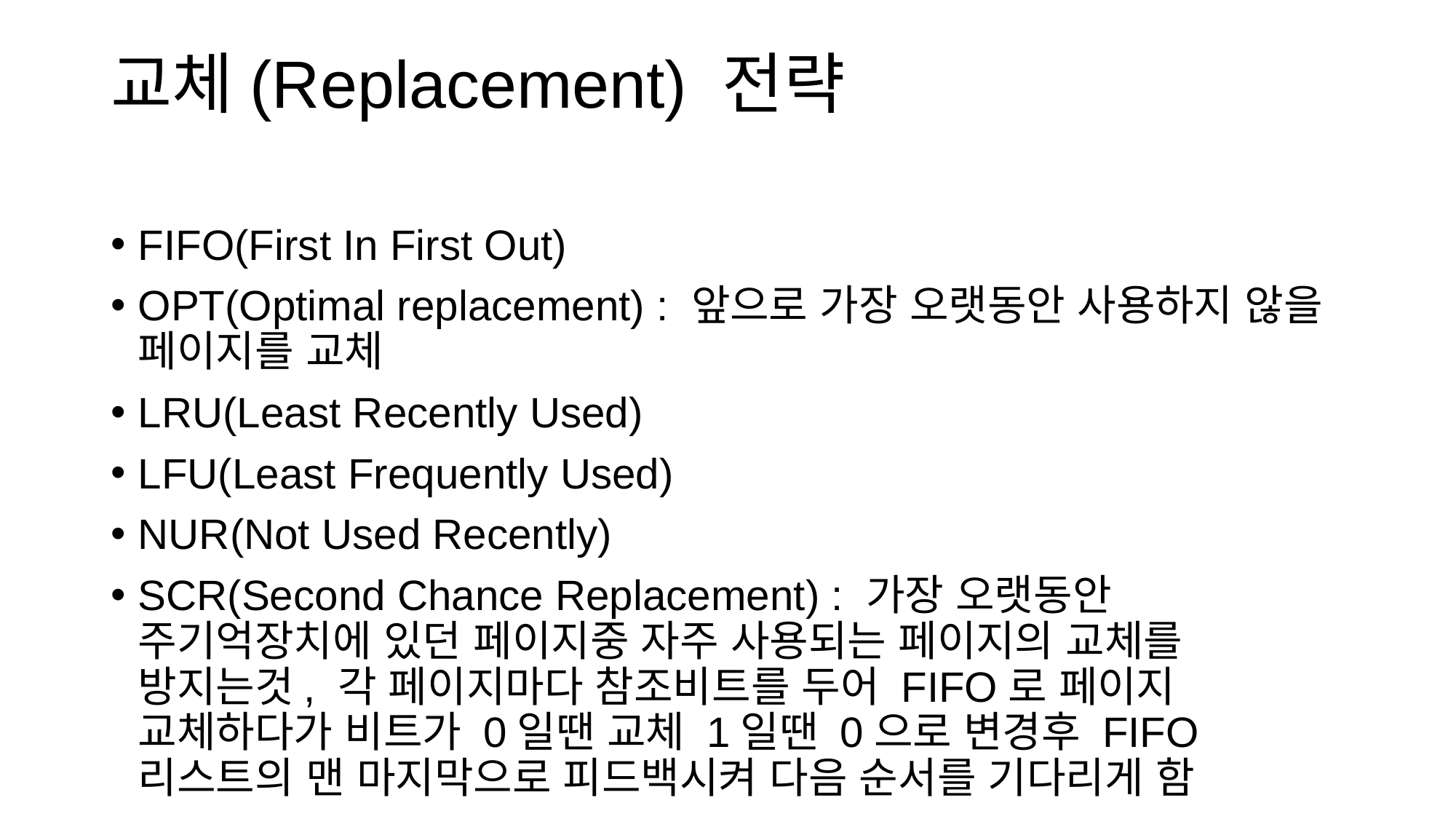

# 교체(Replacement) 전략

FIFO(First In First Out)
OPT(Optimal replacement) : 앞으로 가장 오랫동안 사용하지 않을 페이지를 교체
LRU(Least Recently Used)
LFU(Least Frequently Used)
NUR(Not Used Recently)
SCR(Second Chance Replacement) : 가장 오랫동안 주기억장치에 있던 페이지중 자주 사용되는 페이지의 교체를 방지는것, 각 페이지마다 참조비트를 두어 FIFO로 페이지 교체하다가 비트가 0일땐 교체 1일땐 0으로 변경후 FIFO 리스트의 맨 마지막으로 피드백시켜 다음 순서를 기다리게 함